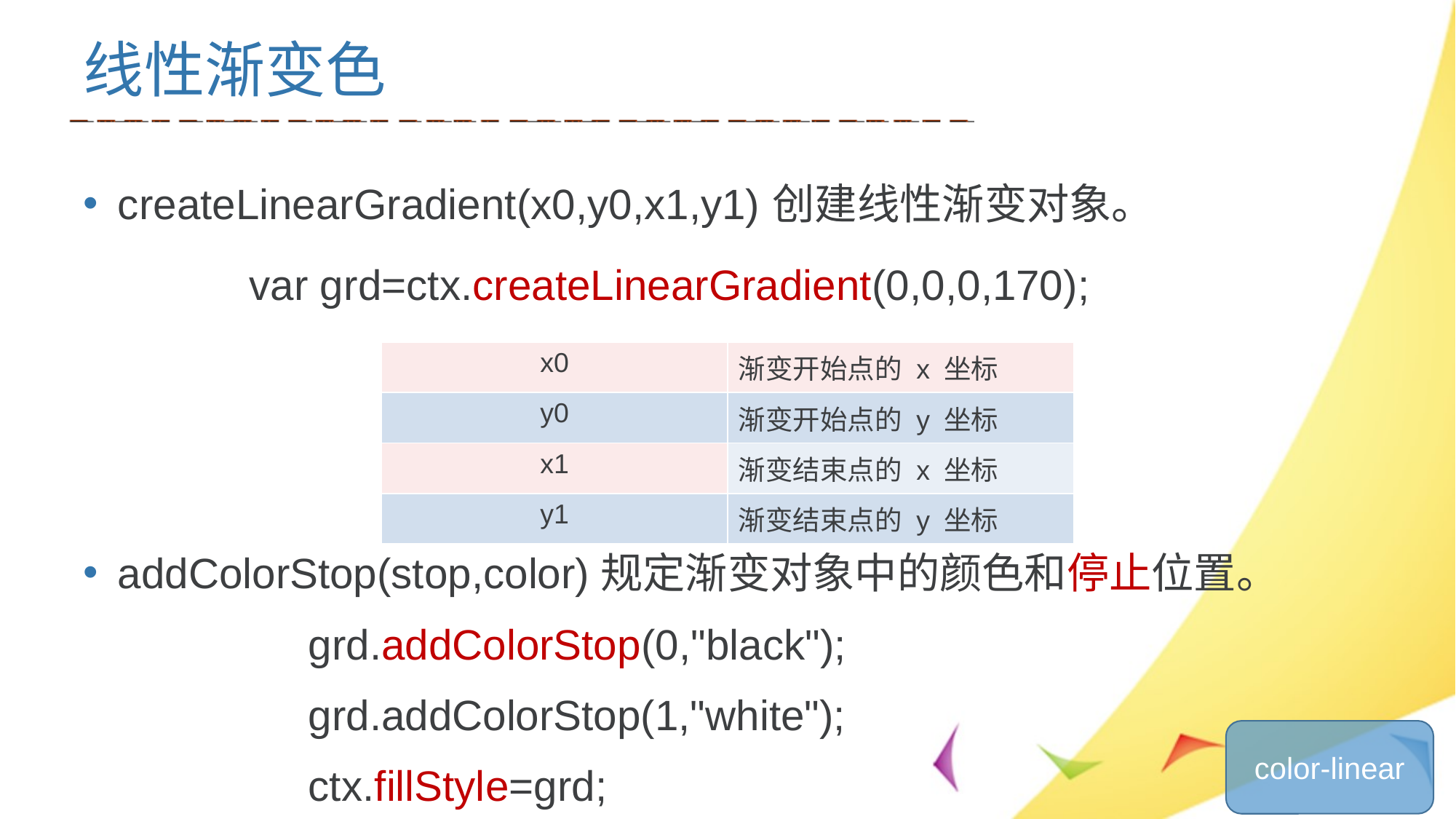

# 线性渐变色
createLinearGradient(x0,y0,x1,y1)	创建线性渐变对象。
              var grd=ctx.createLinearGradient(0,0,0,170);

addColorStop(stop,color)规定渐变对象中的颜色和停止位置。
                   grd.addColorStop(0,"black");
                   grd.addColorStop(1,"white");
                   ctx.fillStyle=grd;

| x0 | 渐变开始点的 x 坐标 |
| --- | --- |
| y0 | 渐变开始点的 y 坐标 |
| x1 | 渐变结束点的 x 坐标 |
| y1 | 渐变结束点的 y 坐标 |
color-linear